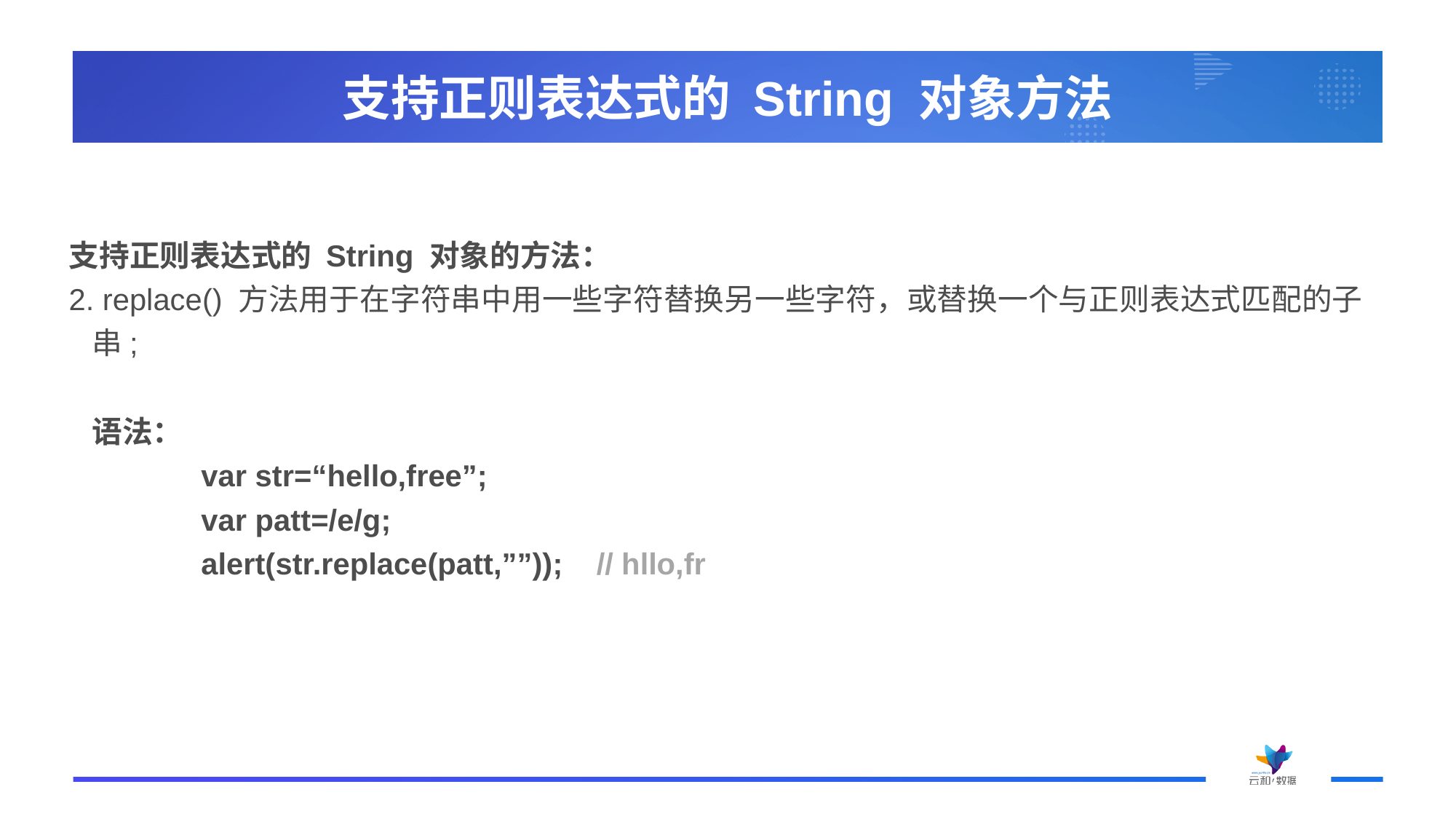

# 支持正则表达式的 String 对象方法
支持正则表达式的 String 对象的方法：
2. replace() 方法用于在字符串中用一些字符替换另一些字符，或替换一个与正则表达式匹配的子串;

	语法：
		var str=“hello,free”;
		var patt=/e/g;
		alert(str.replace(patt,””));    // hllo,fr